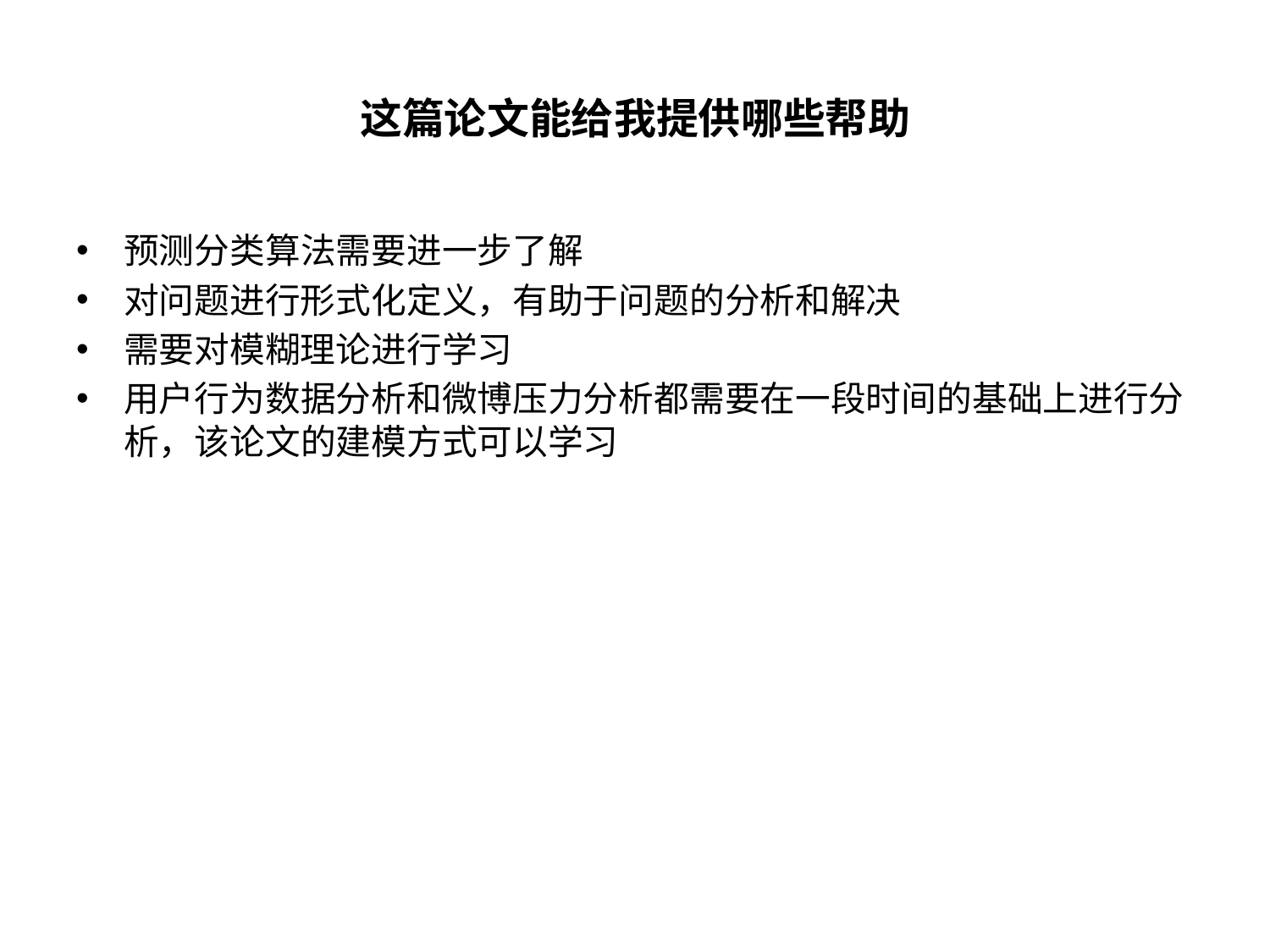

# 这篇论文能给我提供哪些帮助
预测分类算法需要进一步了解
对问题进行形式化定义，有助于问题的分析和解决
需要对模糊理论进行学习
用户行为数据分析和微博压力分析都需要在一段时间的基础上进行分析，该论文的建模方式可以学习